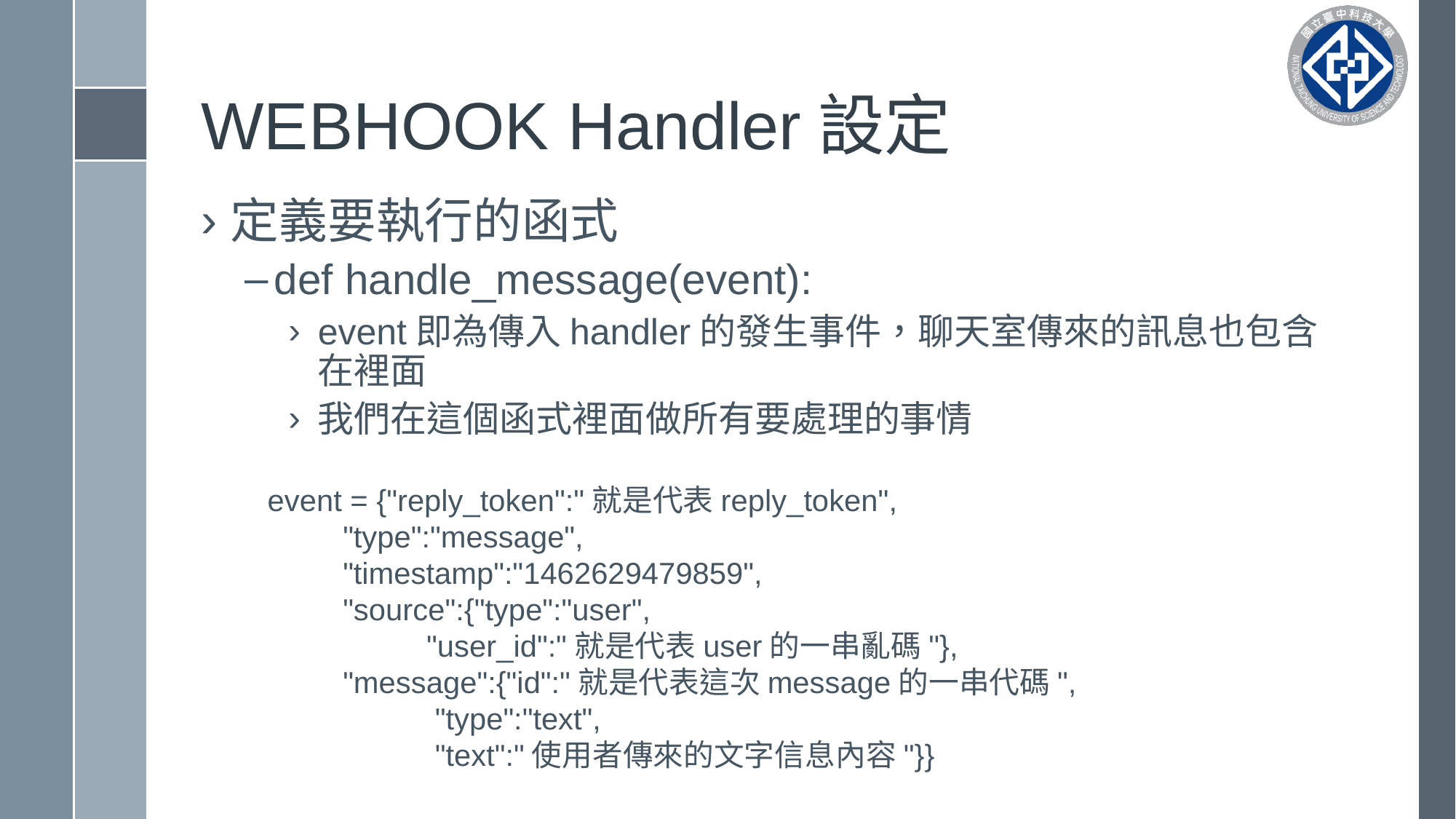

# WEBHOOK Handler設定
定義要執行的函式
def handle_message(event):
event即為傳入handler的發生事件，聊天室傳來的訊息也包含在裡面
我們在這個函式裡面做所有要處理的事情

event = {"reply_token":"就是代表reply_token",
         "type":"message",
         "timestamp":"1462629479859",
         "source":{"type":"user",
                   "user_id":"就是代表user的一串亂碼"},
         "message":{"id":"就是代表這次message的一串代碼",
                    "type":"text",
                    "text":"使用者傳來的文字信息內容"}}